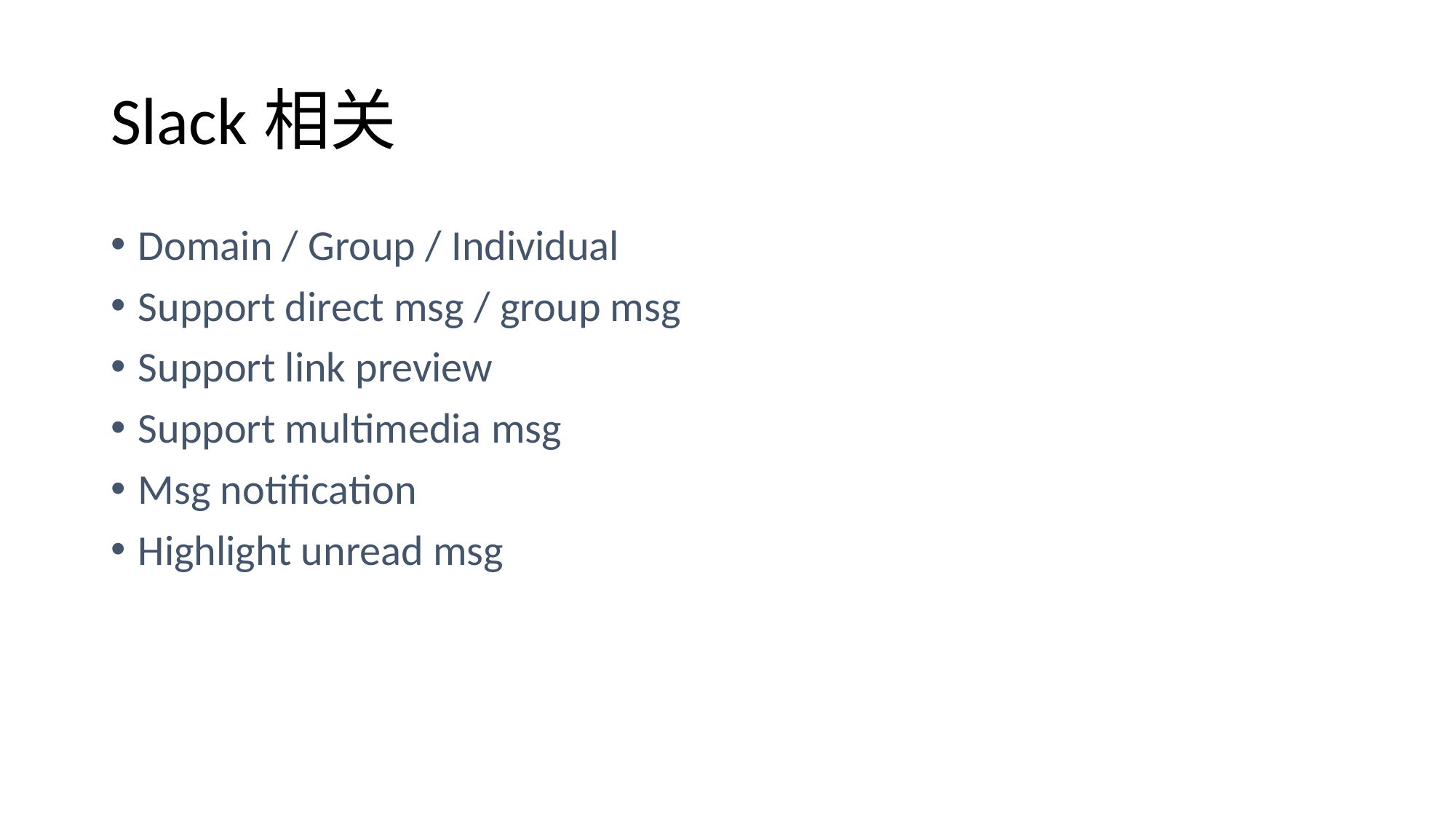

# Slack相关
Domain / Group / Individual
Support direct msg / group msg
Support link preview
Support multimedia msg
Msg notification
Highlight unread msg